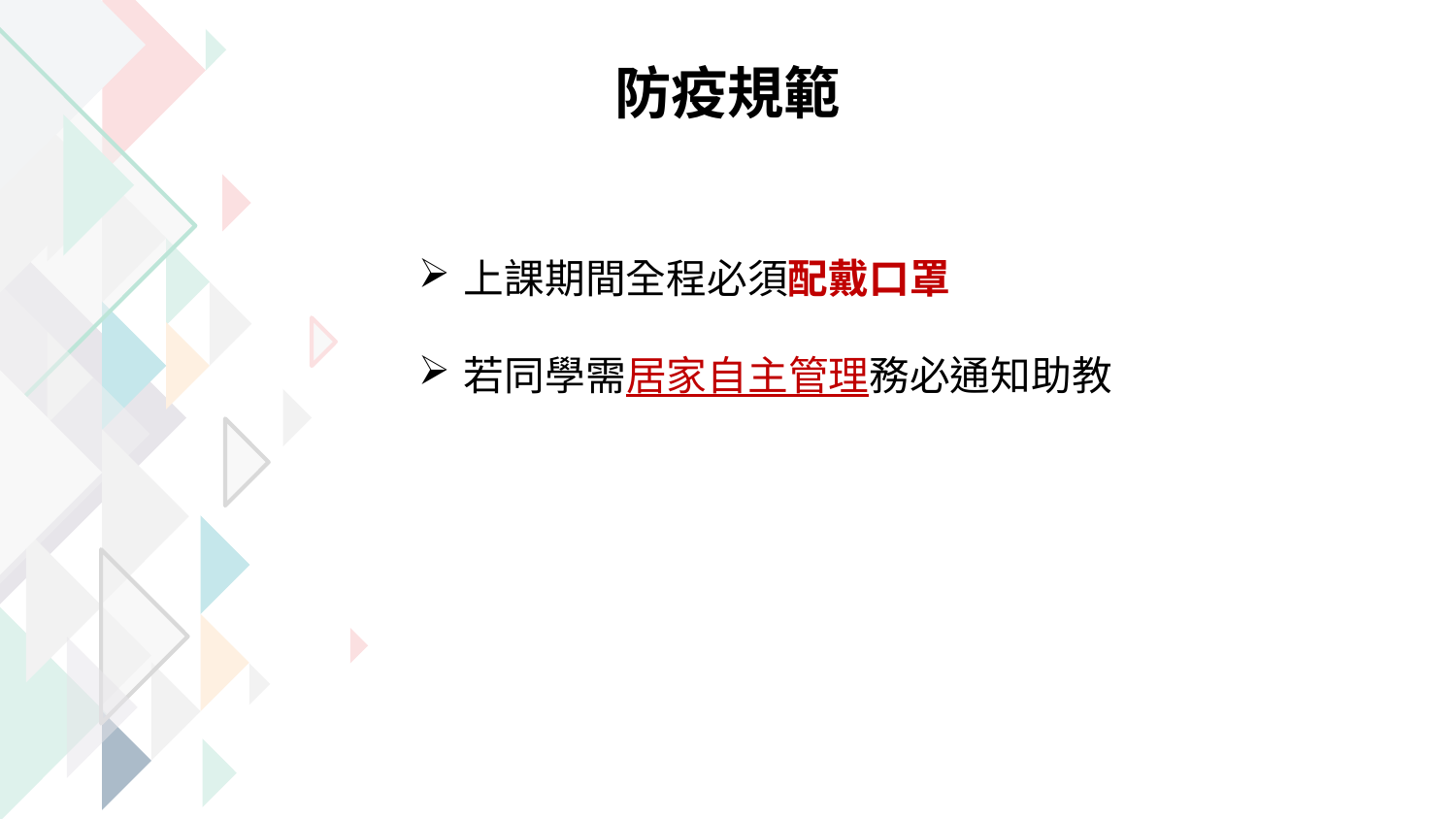

防疫規範
上課期間全程必須配戴口罩
若同學需居家自主管理務必通知助教